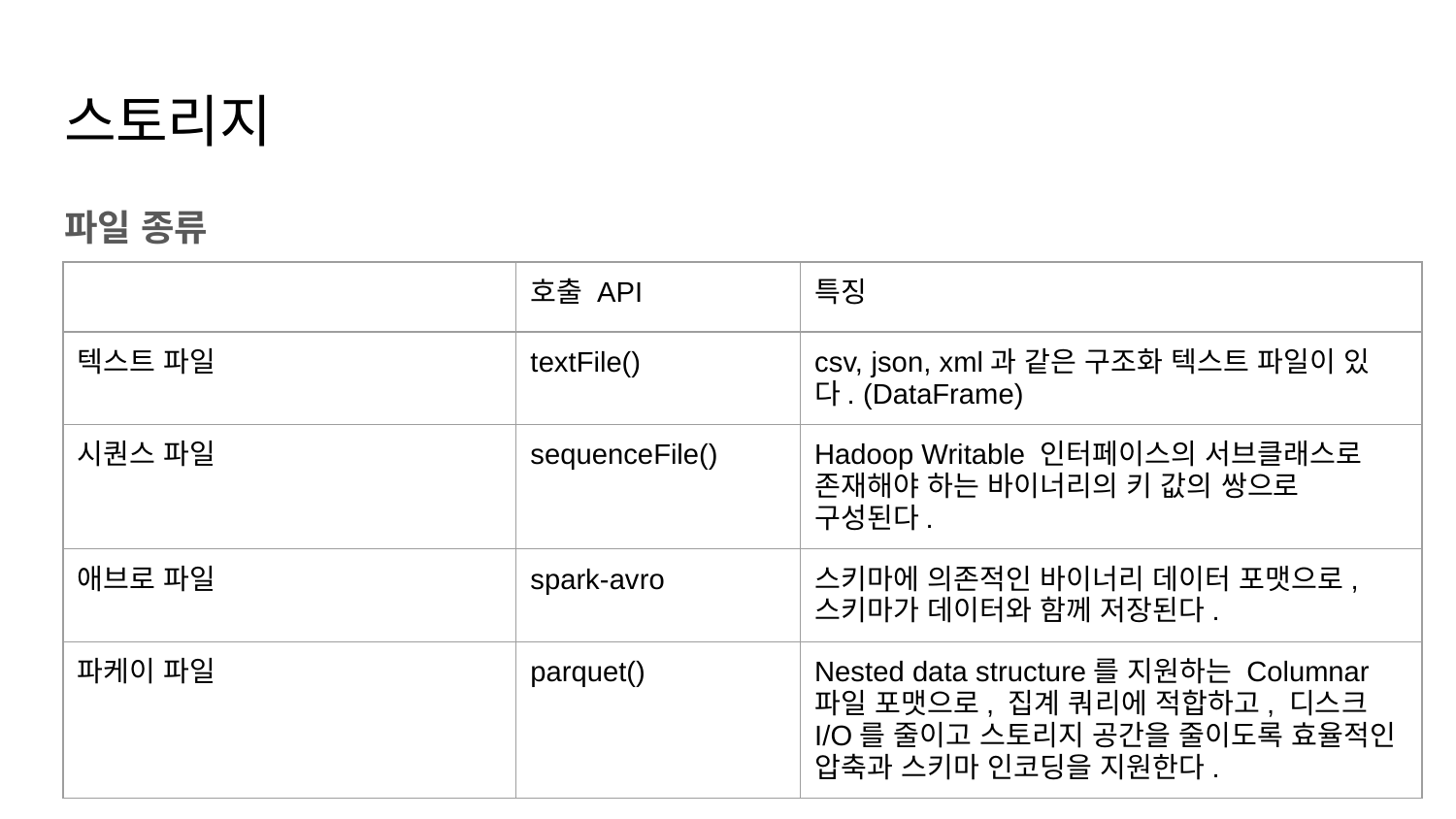

# 스토리지
파일 종류
|  | 호출 API | 특징 |
| --- | --- | --- |
| 텍스트 파일 | textFile() | csv, json, xml과 같은 구조화 텍스트 파일이 있다. (DataFrame) |
| 시퀀스 파일 | sequenceFile() | Hadoop Writable 인터페이스의 서브클래스로 존재해야 하는 바이너리의 키 값의 쌍으로 구성된다. |
| 애브로 파일 | spark-avro | 스키마에 의존적인 바이너리 데이터 포맷으로, 스키마가 데이터와 함께 저장된다. |
| 파케이 파일 | parquet() | Nested data structure를 지원하는 Columnar 파일 포맷으로, 집계 쿼리에 적합하고, 디스크 I/O를 줄이고 스토리지 공간을 줄이도록 효율적인 압축과 스키마 인코딩을 지원한다. |